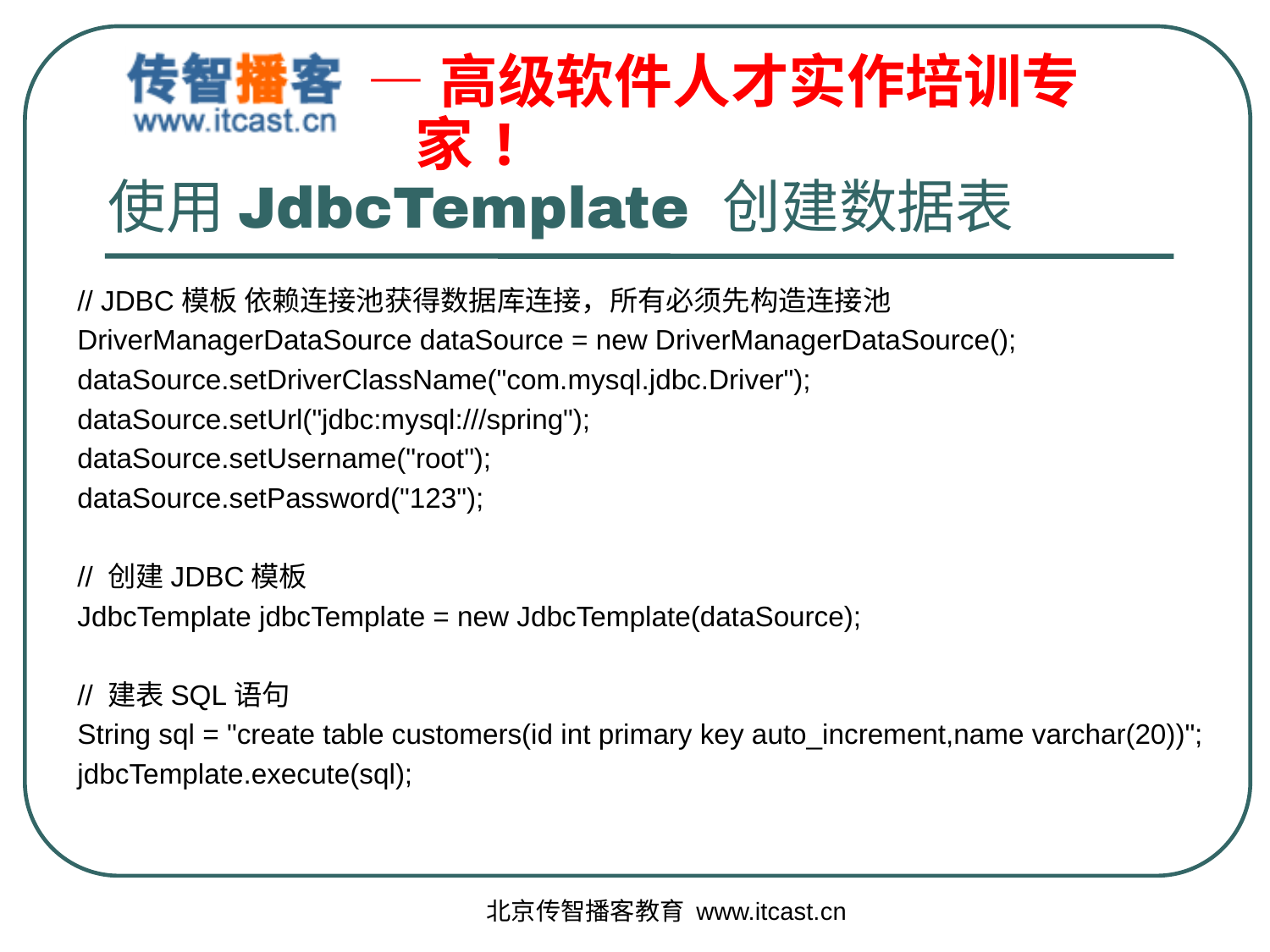

# 使用JdbcTemplate 创建数据表
// JDBC模板 依赖连接池获得数据库连接，所有必须先构造连接池
DriverManagerDataSource dataSource = new DriverManagerDataSource();
dataSource.setDriverClassName("com.mysql.jdbc.Driver");
dataSource.setUrl("jdbc:mysql:///spring");
dataSource.setUsername("root");
dataSource.setPassword("123");

// 创建JDBC模板
JdbcTemplate jdbcTemplate = new JdbcTemplate(dataSource);

// 建表SQL语句
String sql = "create table customers(id int primary key auto_increment,name varchar(20))";
jdbcTemplate.execute(sql);
北京传智播客教育 www.itcast.cn